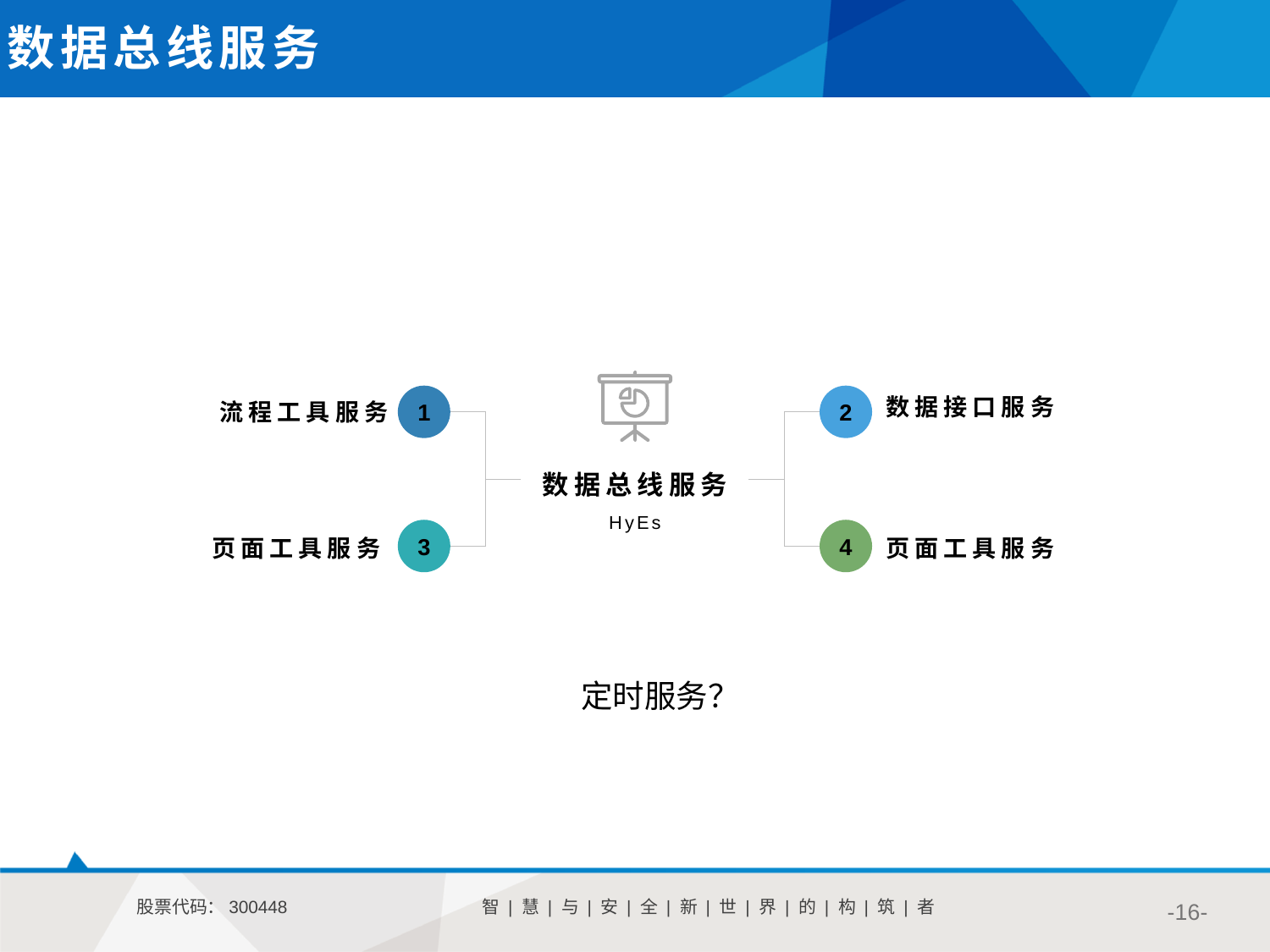

数据总线服务

数据接口服务
流程工具服务
1
2
数据总线服务
HyEs
3
4
页面工具服务
页面工具服务
定时服务？